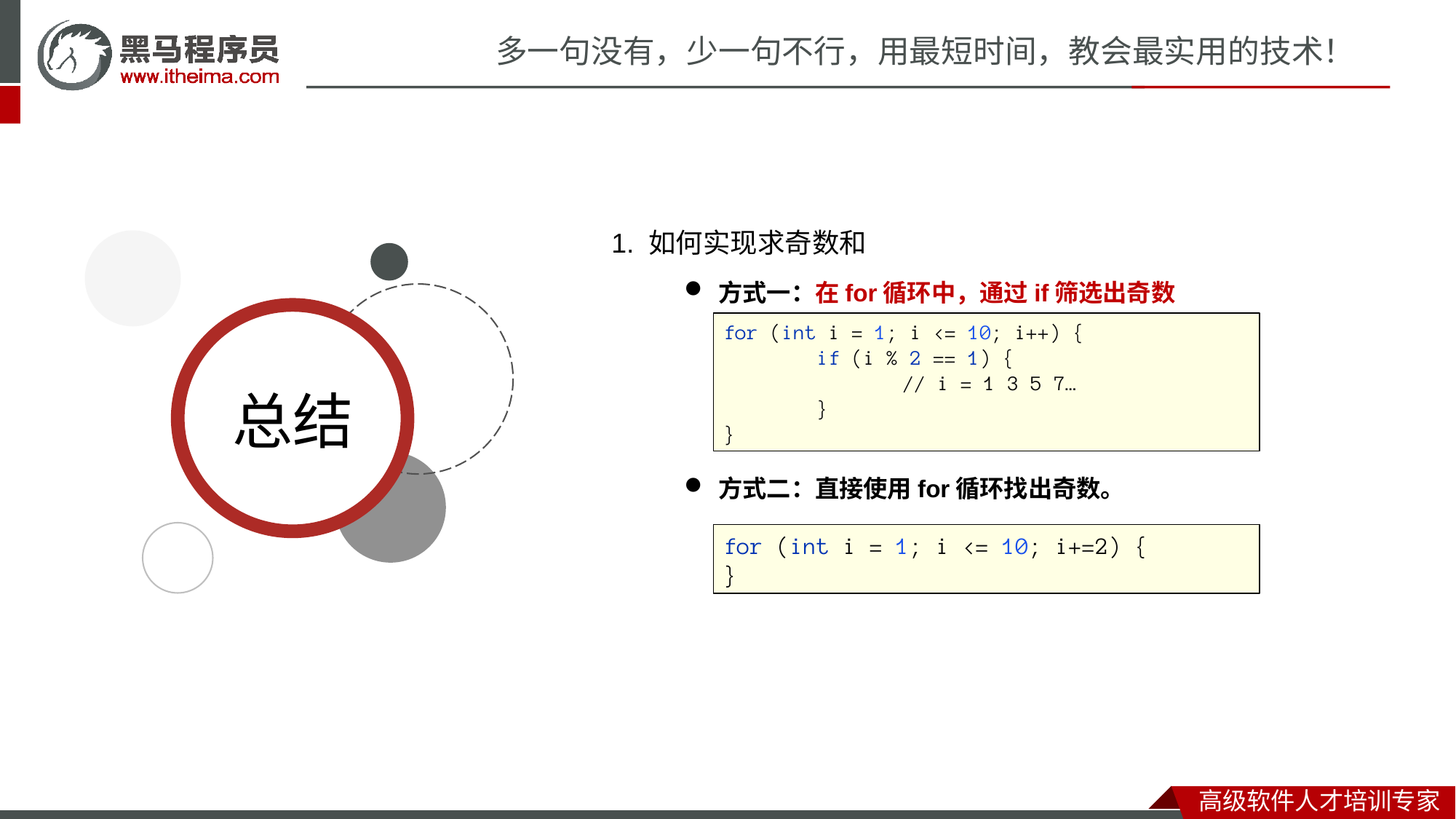

1. 如何实现求奇数和
方式一：在for循环中，通过if筛选出奇数

方式二：直接使用for循环找出奇数。

for (int i = 1; i <= 10; i++) {
        if (i % 2 == 1) {
	      // i = 1 3 5 7…
        }
}
for (int i = 1; i <= 10; i+=2) {
}